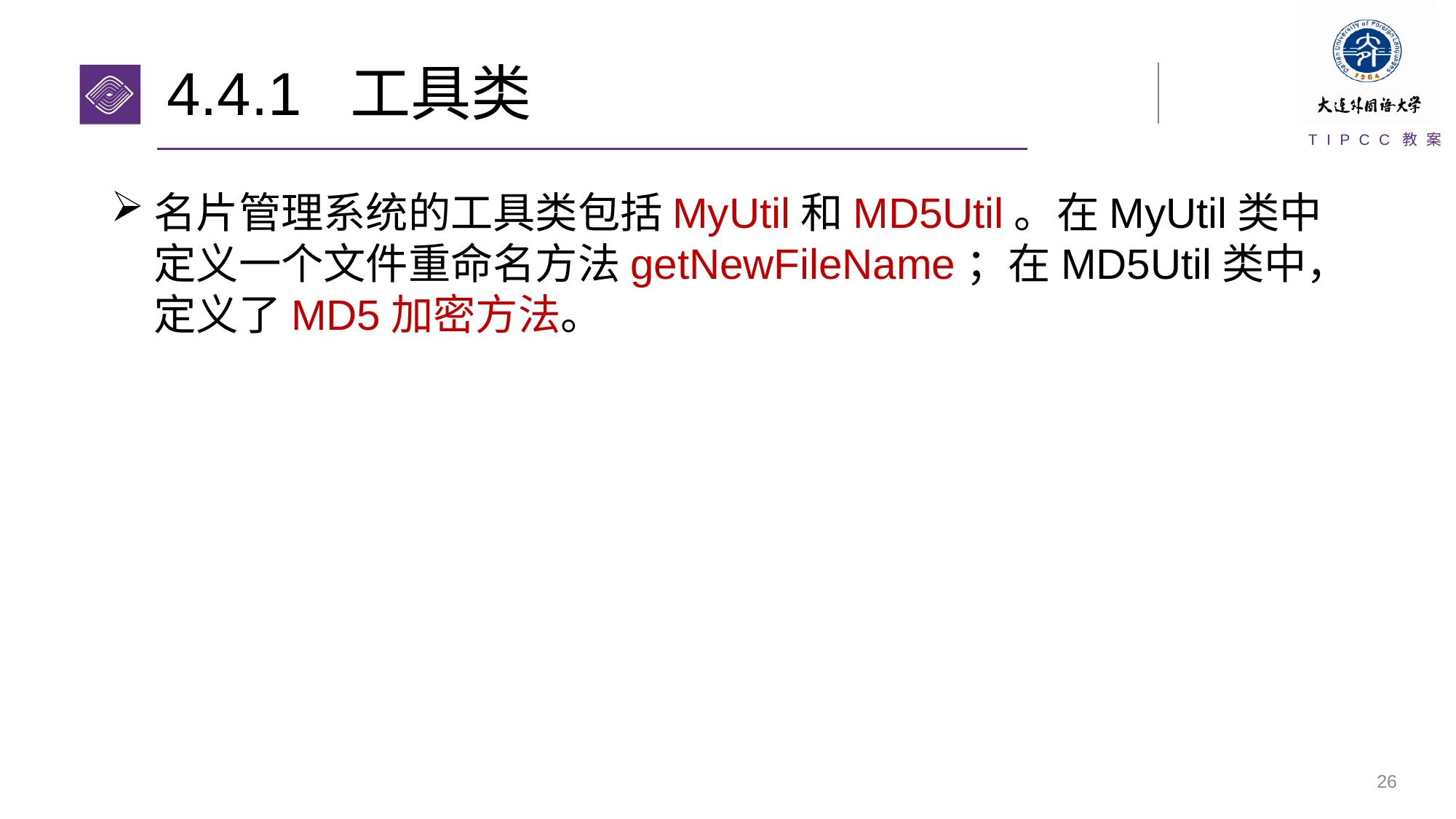

# 4.4.1  工具类
名片管理系统的工具类包括MyUtil和MD5Util。在MyUtil类中定义一个文件重命名方法getNewFileName；在MD5Util类中，定义了MD5加密方法。
26